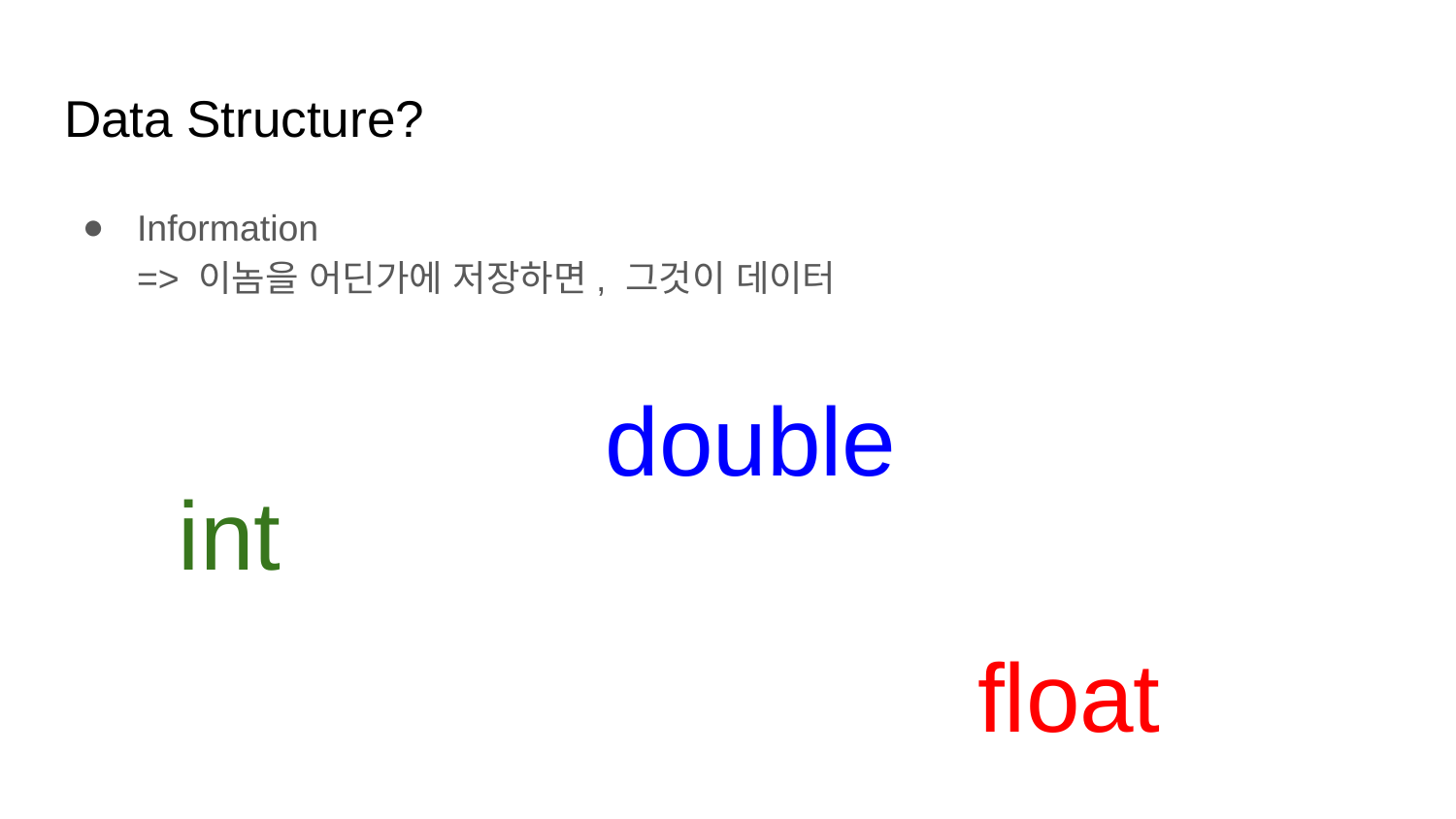

# Data Structure?

Information
=> 이놈을 어딘가에 저장하면, 그것이 데이터
double
int
float